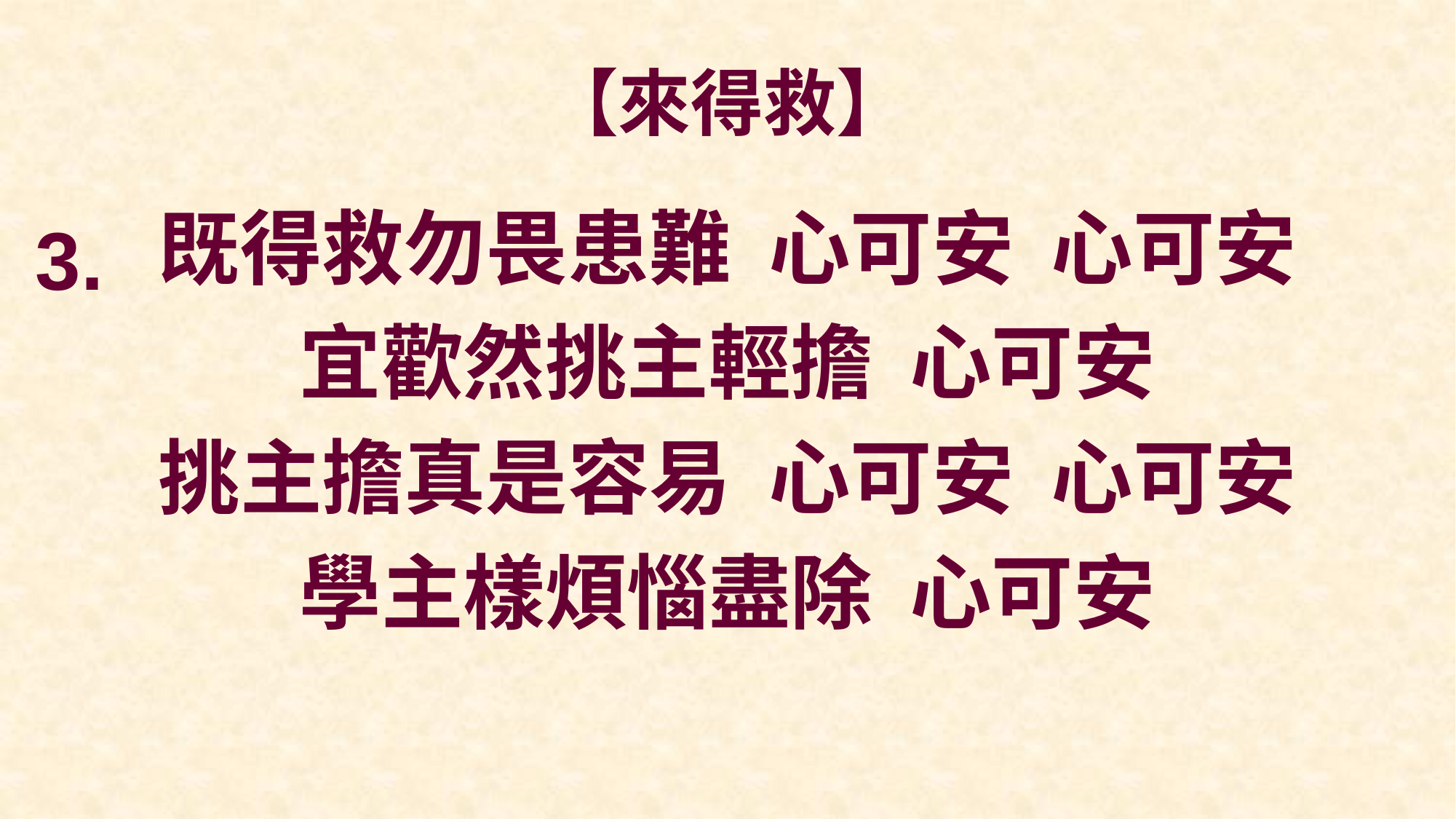

# 【來得救】
既得救勿畏患難  心可安  心可安
宜歡然挑主輕擔  心可安
挑主擔真是容易  心可安  心可安
學主樣煩惱盡除  心可安
3.